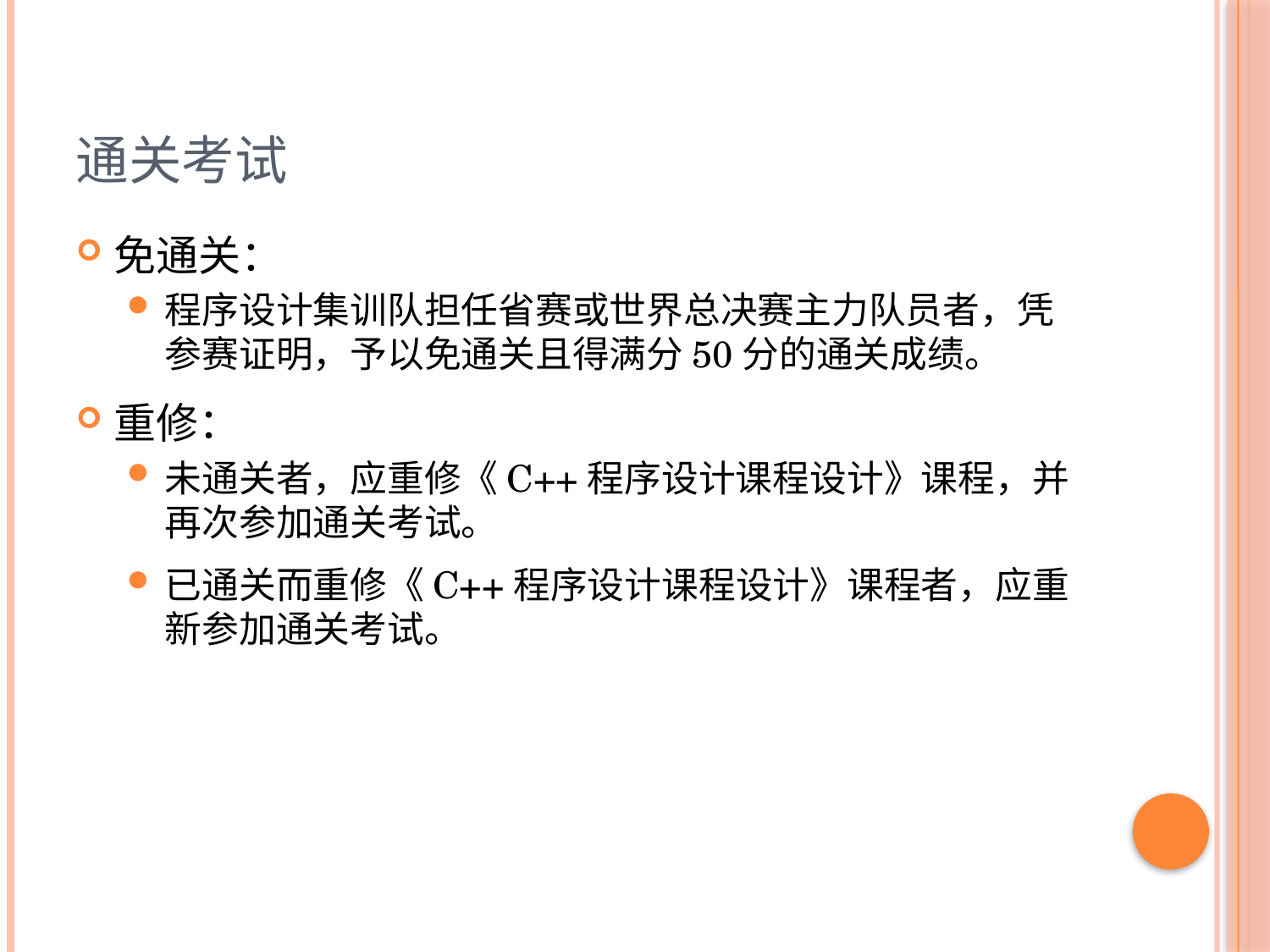

# 通关考试
免通关：
程序设计集训队担任省赛或世界总决赛主力队员者，凭参赛证明，予以免通关且得满分50分的通关成绩。
重修：
未通关者，应重修《C++程序设计课程设计》课程，并再次参加通关考试。
已通关而重修《C++程序设计课程设计》课程者，应重新参加通关考试。